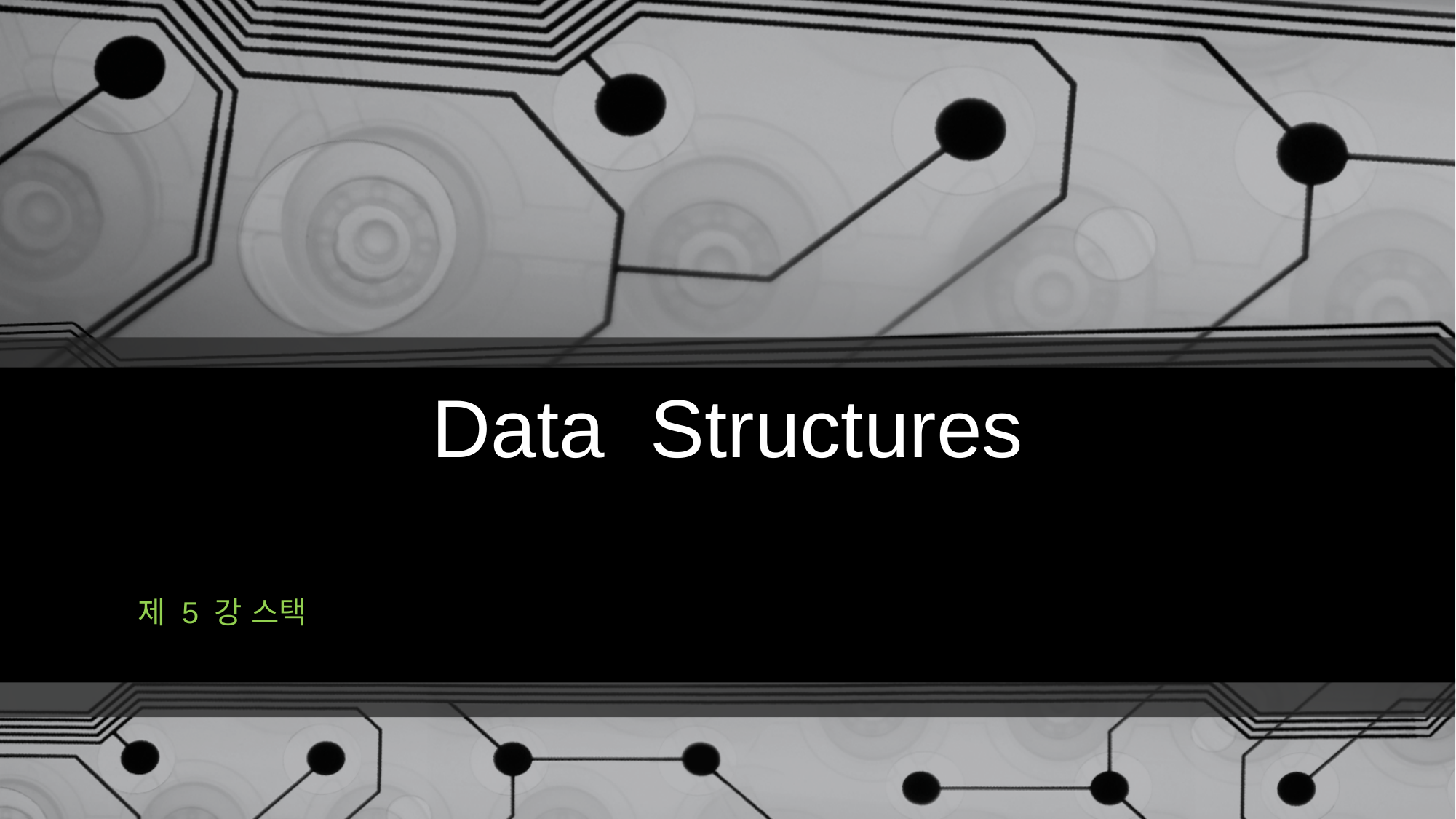

# Data  Structures
제 5 강 스택